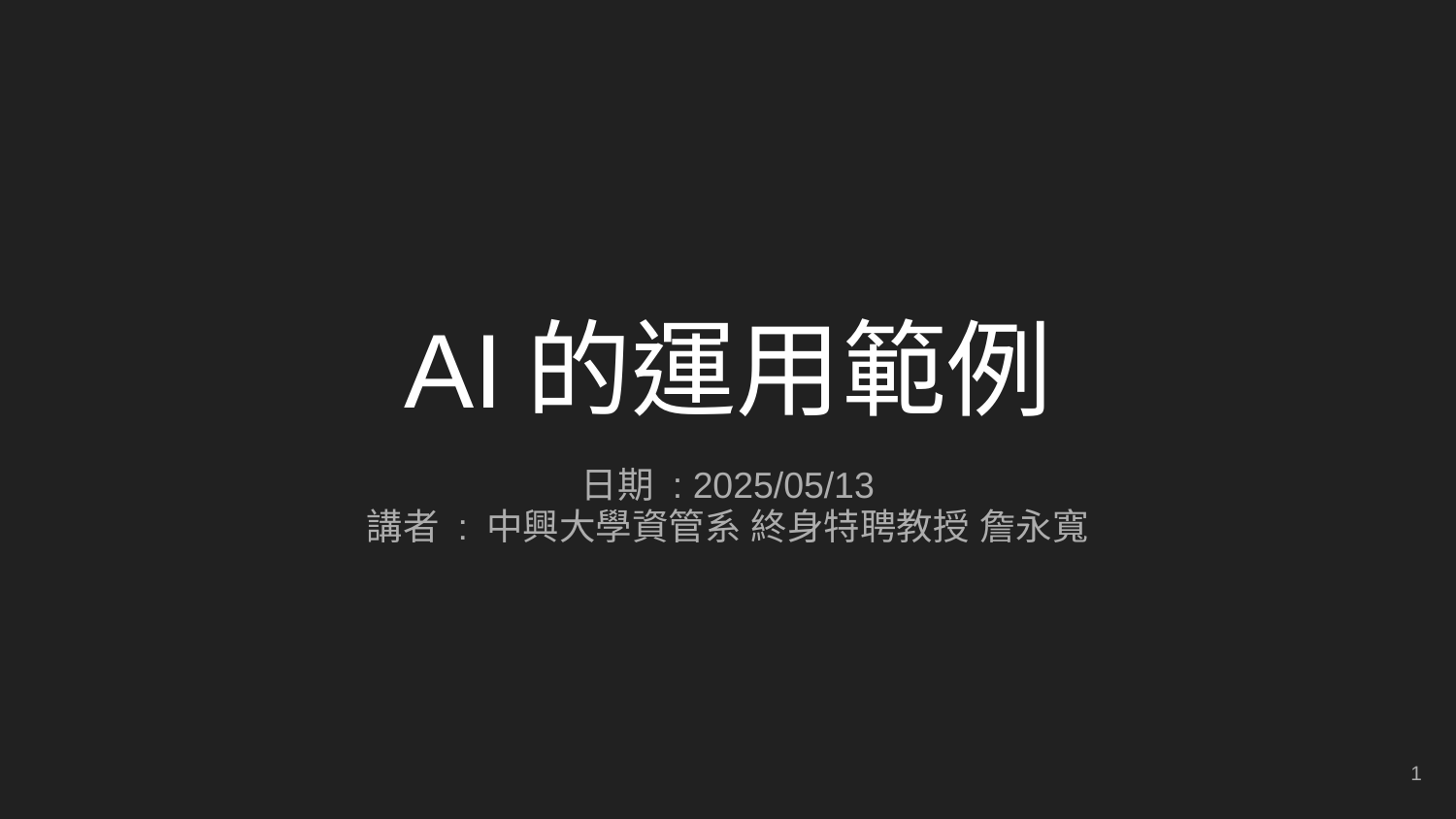

# AI的運用範例
日期 : 2025/05/13
講者 : 中興大學資管系 終身特聘教授 詹永寬
1